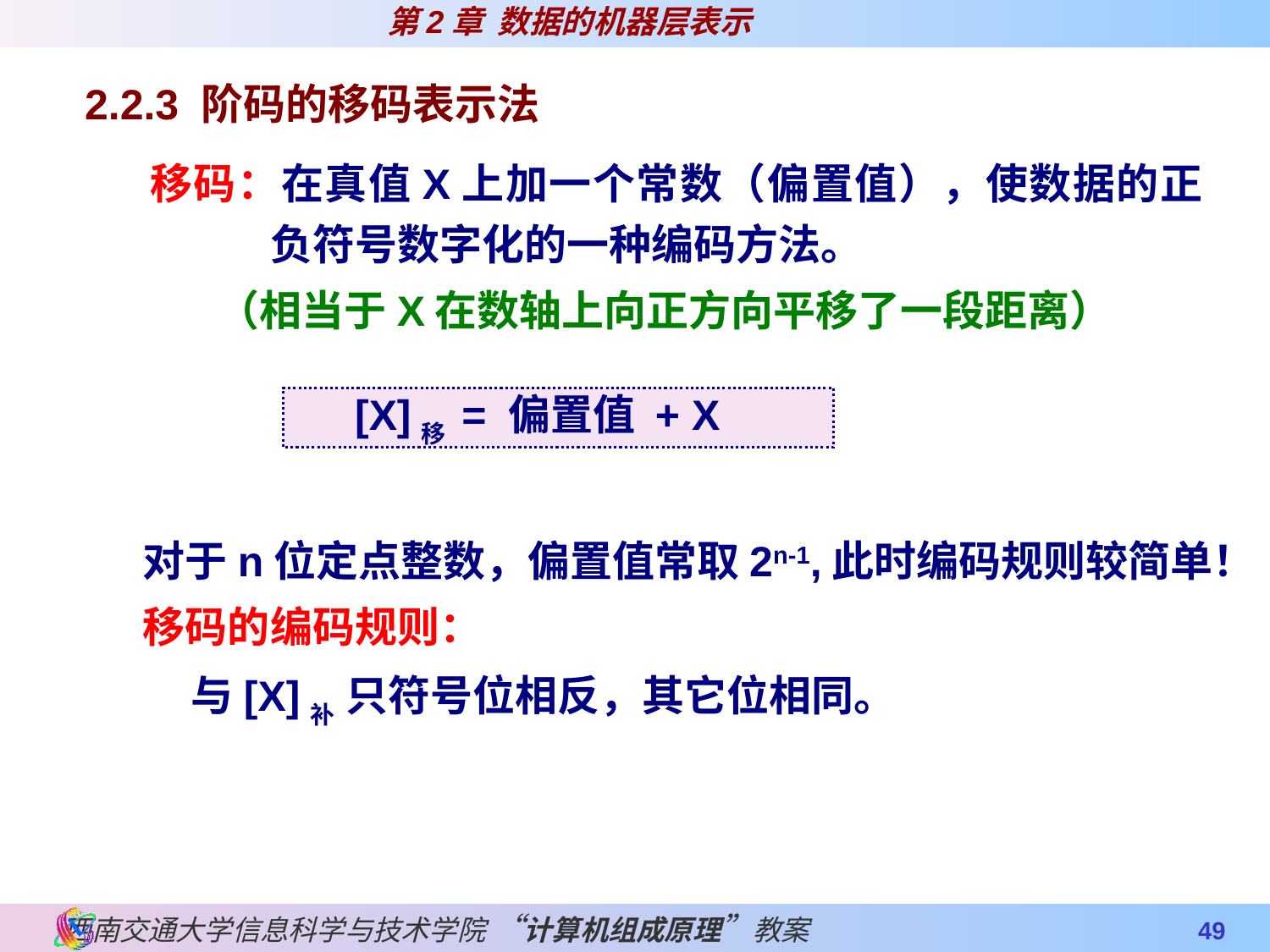

2.2.3 阶码的移码表示法
移码：在真值X上加一个常数（偏置值），使数据的正负符号数字化的一种编码方法。
      （相当于X在数轴上向正方向平移了一段距离）
     [X]移 = 偏置值 + X
对于n位定点整数，偏置值常取2n-1,此时编码规则较简单！
移码的编码规则：
    与[X]补  只符号位相反，其它位相同。